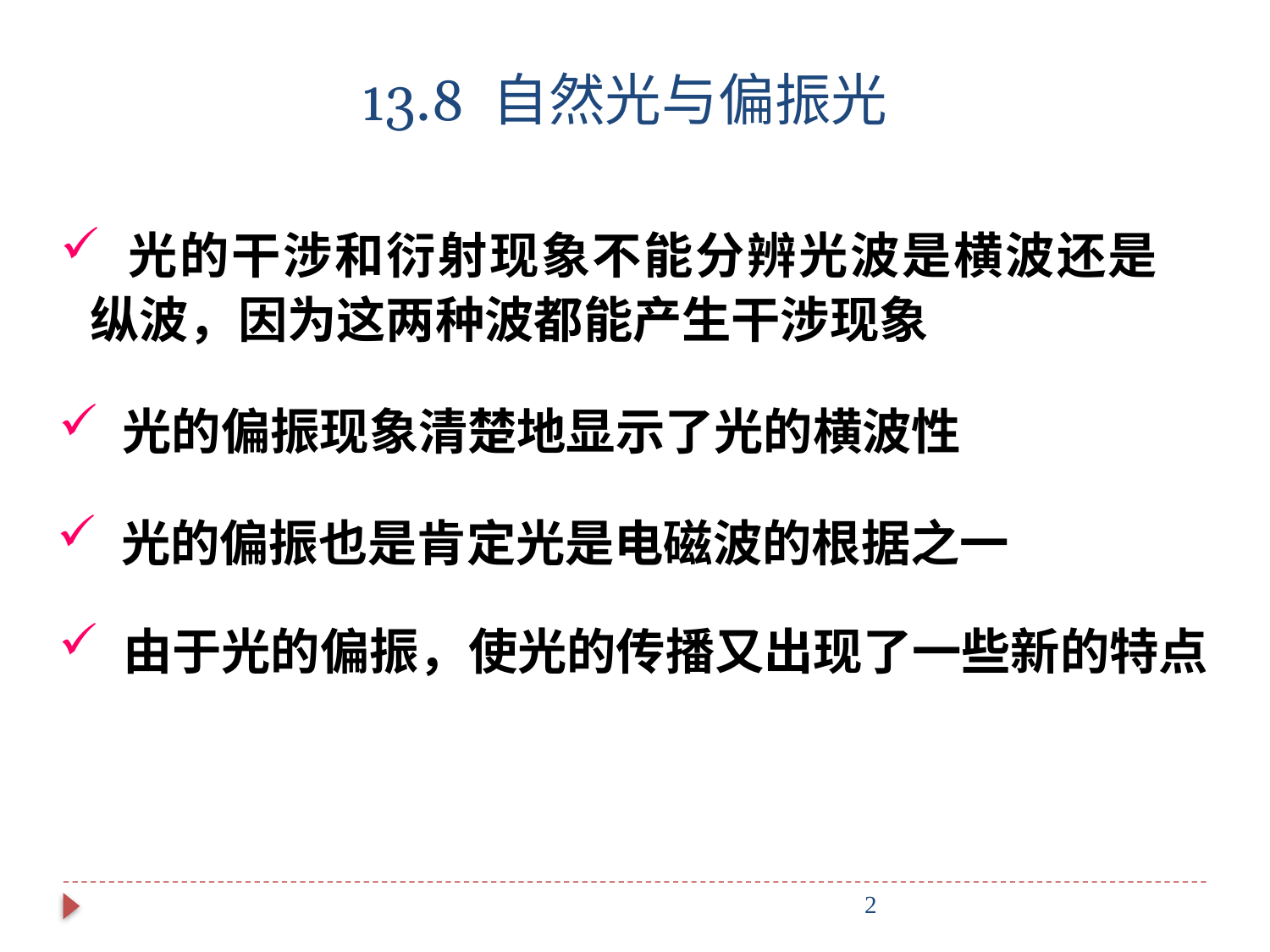

13.8 自然光与偏振光
 光的干涉和衍射现象不能分辨光波是横波还是纵波，因为这两种波都能产生干涉现象
 光的偏振现象清楚地显示了光的横波性
 光的偏振也是肯定光是电磁波的根据之一
 由于光的偏振，使光的传播又出现了一些新的特点
2